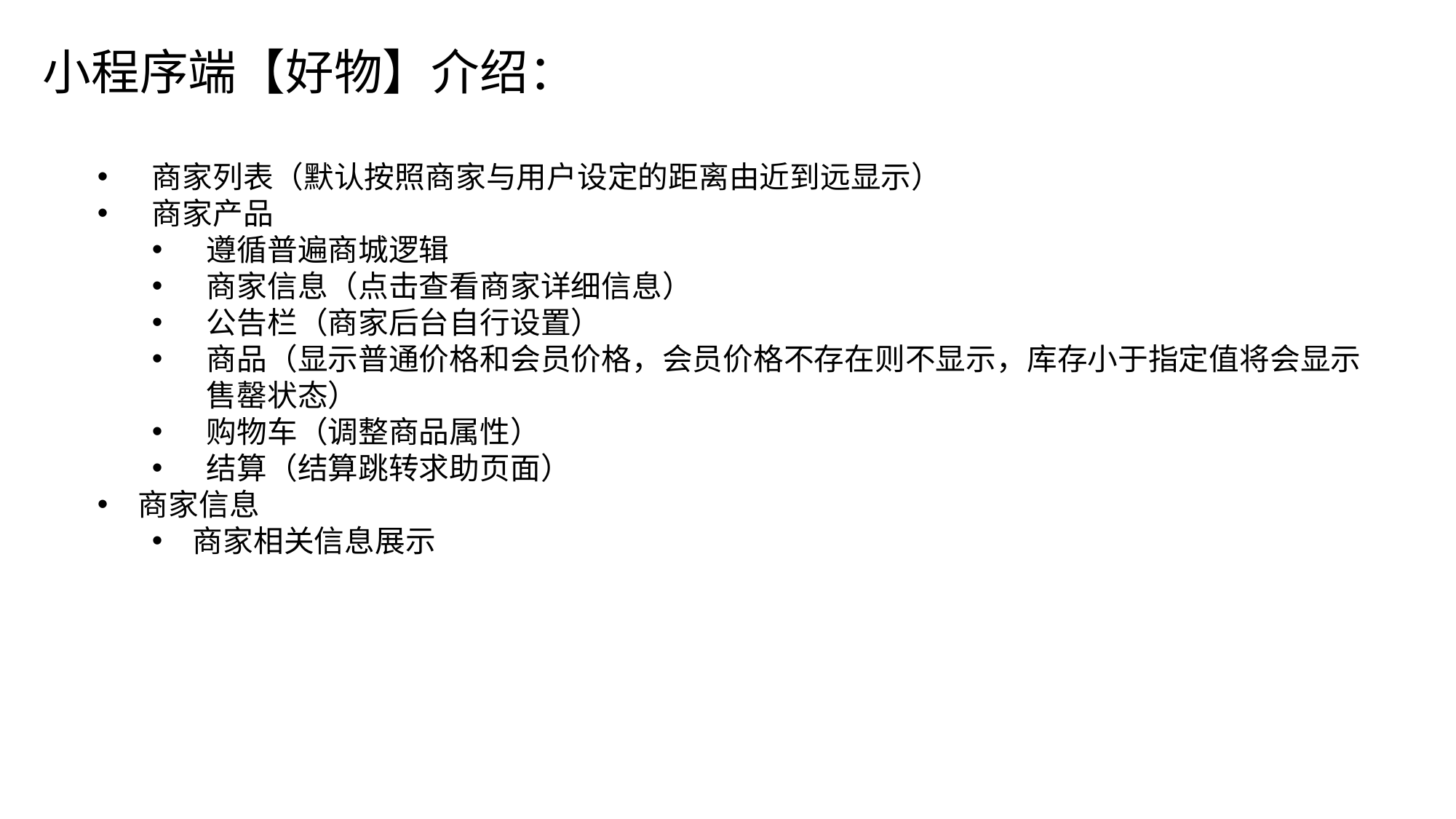

小程序端【好物】介绍：

商家列表（默认按照商家与用户设定的距离由近到远显示）
商家产品
遵循普遍商城逻辑
商家信息（点击查看商家详细信息）
公告栏（商家后台自行设置）
商品（显示普通价格和会员价格，会员价格不存在则不显示，库存小于指定值将会显示售罄状态）
购物车（调整商品属性）
结算（结算跳转求助页面）
商家信息
商家相关信息展示